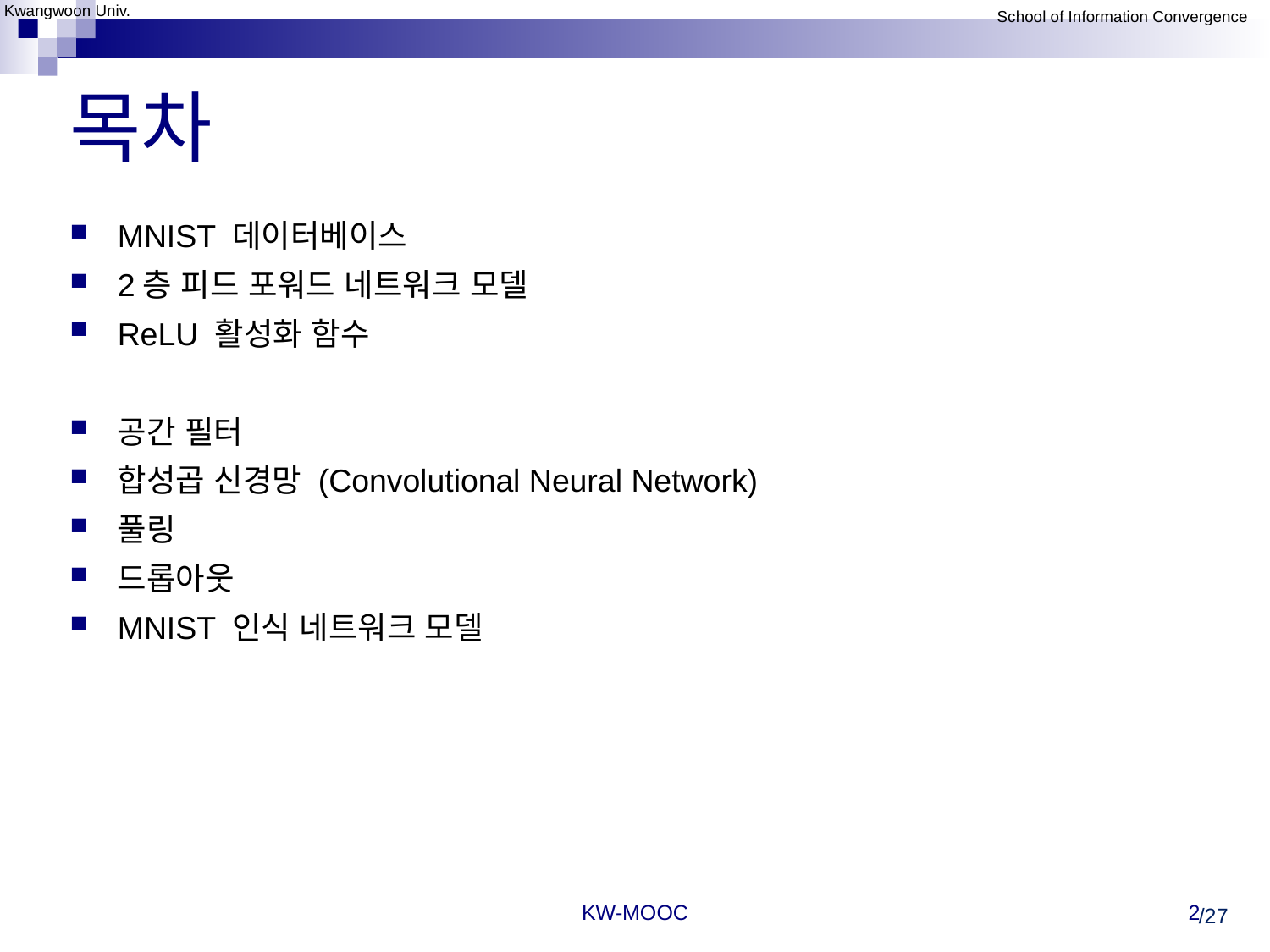

# 목차
MNIST 데이터베이스
2층 피드 포워드 네트워크 모델
ReLU 활성화 함수

공간 필터
합성곱 신경망 (Convolutional Neural Network)
풀링
드롭아웃
MNIST 인식 네트워크 모델
KW-MOOC
2